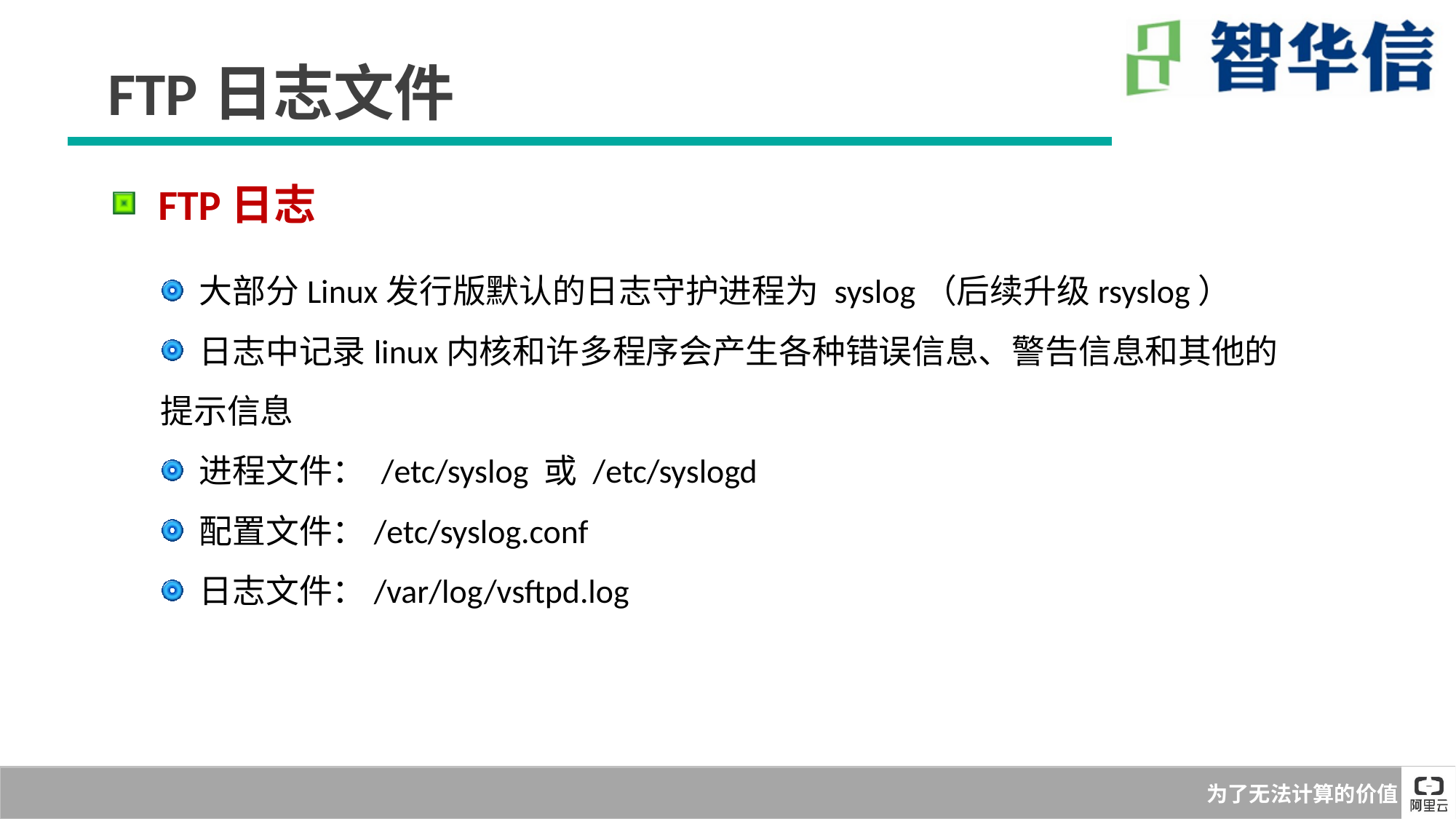

FTP日志文件
  FTP日志

 大部分Linux发行版默认的日志守护进程为 syslog（后续升级rsyslog）
 日志中记录linux内核和许多程序会产生各种错误信息、警告信息和其他的提示信息
 进程文件： /etc/syslog 或 /etc/syslogd
 配置文件：/etc/syslog.conf
 日志文件：/var/log/vsftpd.log